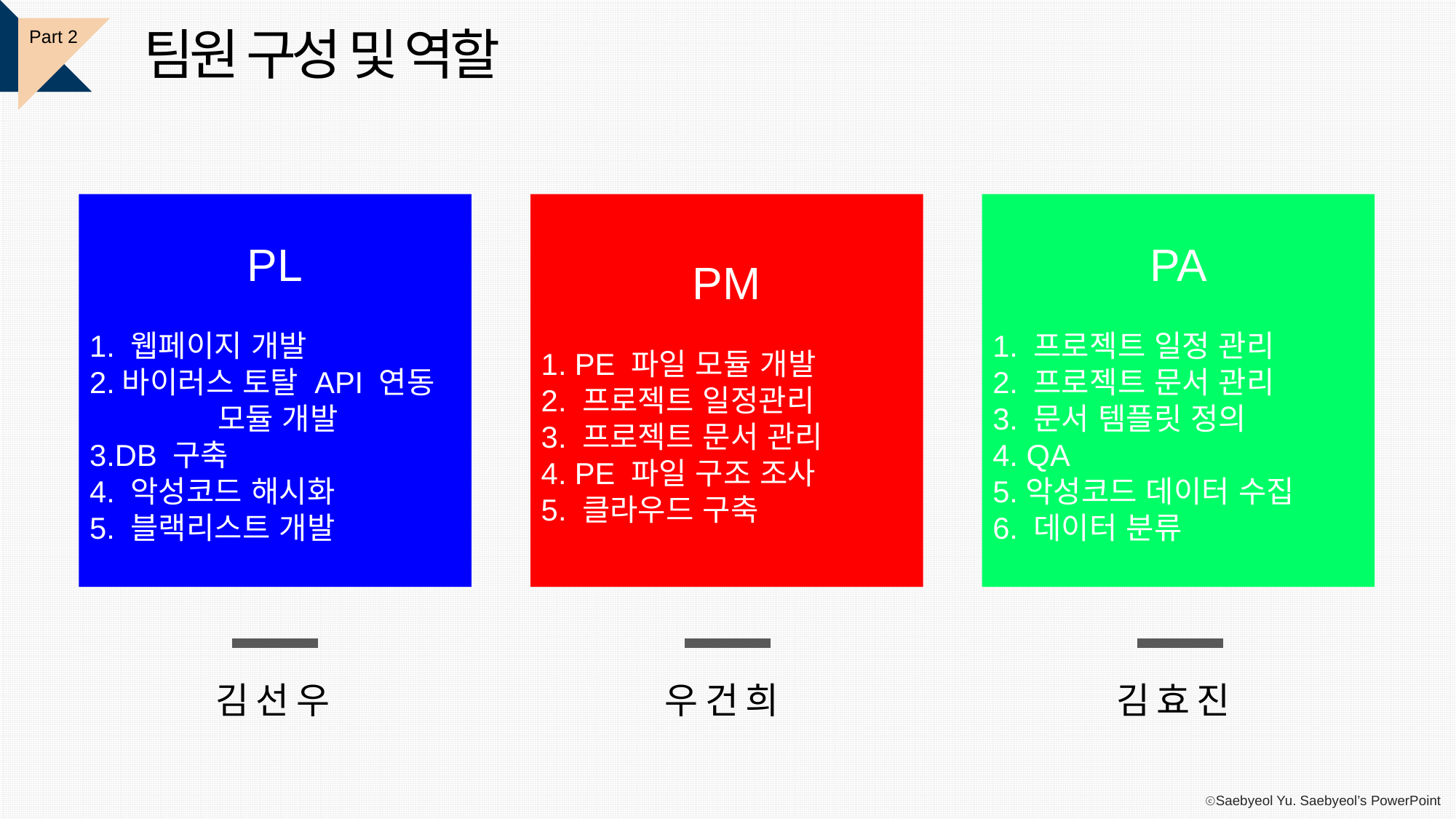

팀원 구성 및 역할

Part 2
PL

1. 웹페이지 개발
2.바이러스 토탈 API 연동                   모듈 개발
3.DB 구축
4. 악성코드 해시화
5. 블랙리스트 개발
PM

1. PE 파일 모듈 개발
2. 프로젝트 일정관리
3. 프로젝트 문서 관리
4. PE 파일 구조 조사
5. 클라우드 구축
PA

1. 프로젝트 일정 관리
2. 프로젝트 문서 관리
3. 문서 템플릿 정의
4. QA
5.악성코드 데이터 수집
6. 데이터 분류
김  선  우
우  건  희
김  효  진